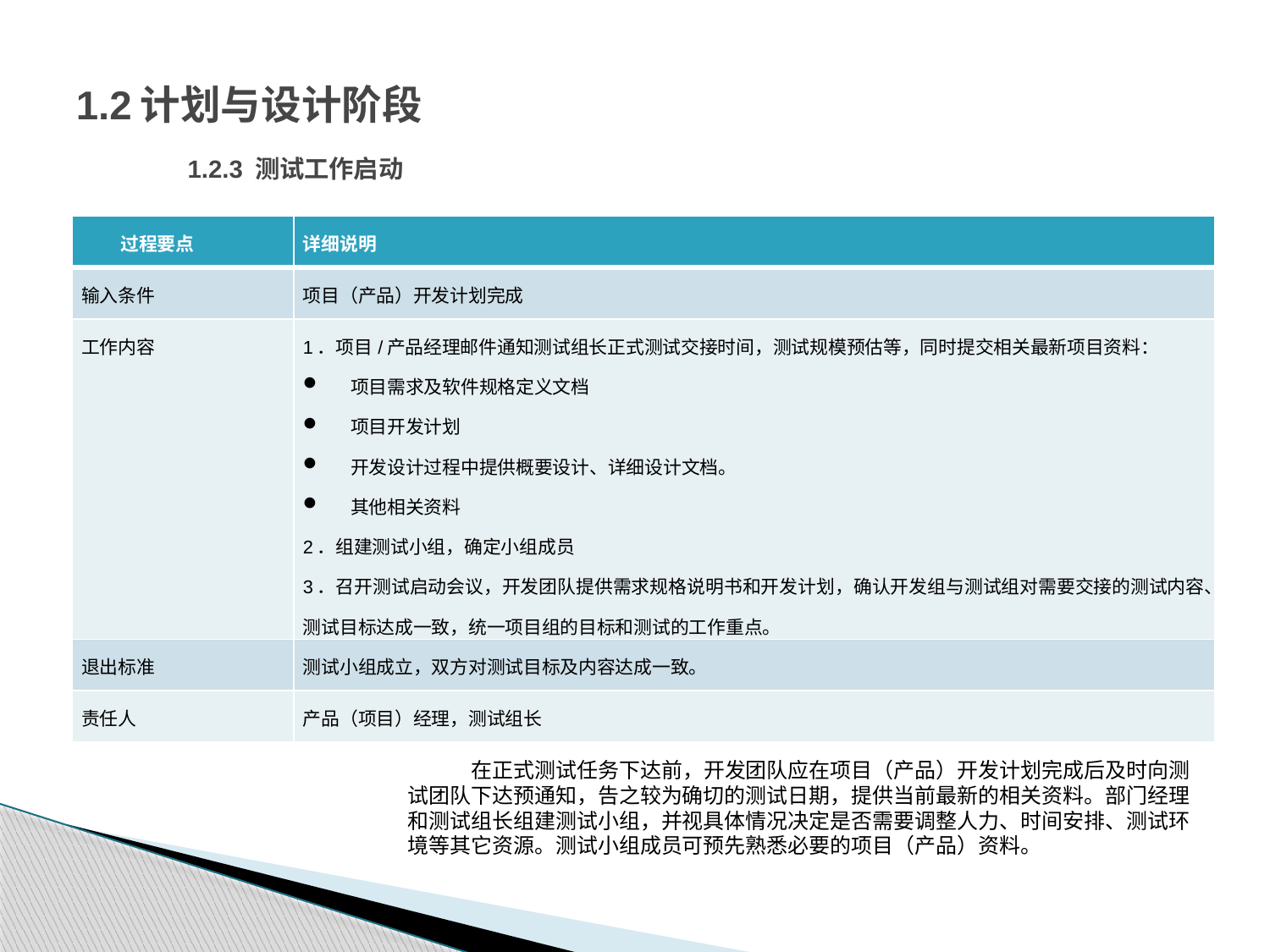

# 1.2计划与设计阶段 1.2.3 测试工作启动
| 过程要点 | 详细说明 |
| --- | --- |
| 输入条件 | 项目（产品）开发计划完成 |
| 工作内容 | 1．项目/产品经理邮件通知测试组长正式测试交接时间，测试规模预估等，同时提交相关最新项目资料： 项目需求及软件规格定义文档 项目开发计划 开发设计过程中提供概要设计、详细设计文档。 其他相关资料 2．组建测试小组，确定小组成员 3．召开测试启动会议，开发团队提供需求规格说明书和开发计划，确认开发组与测试组对需要交接的测试内容、测试目标达成一致，统一项目组的目标和测试的工作重点。 |
| 退出标准 | 测试小组成立，双方对测试目标及内容达成一致。 |
| 责任人 | 产品（项目）经理，测试组长 |
在正式测试任务下达前，开发团队应在项目（产品）开发计划完成后及时向测试团队下达预通知，告之较为确切的测试日期，提供当前最新的相关资料。部门经理和测试组长组建测试小组，并视具体情况决定是否需要调整人力、时间安排、测试环境等其它资源。测试小组成员可预先熟悉必要的项目（产品）资料。